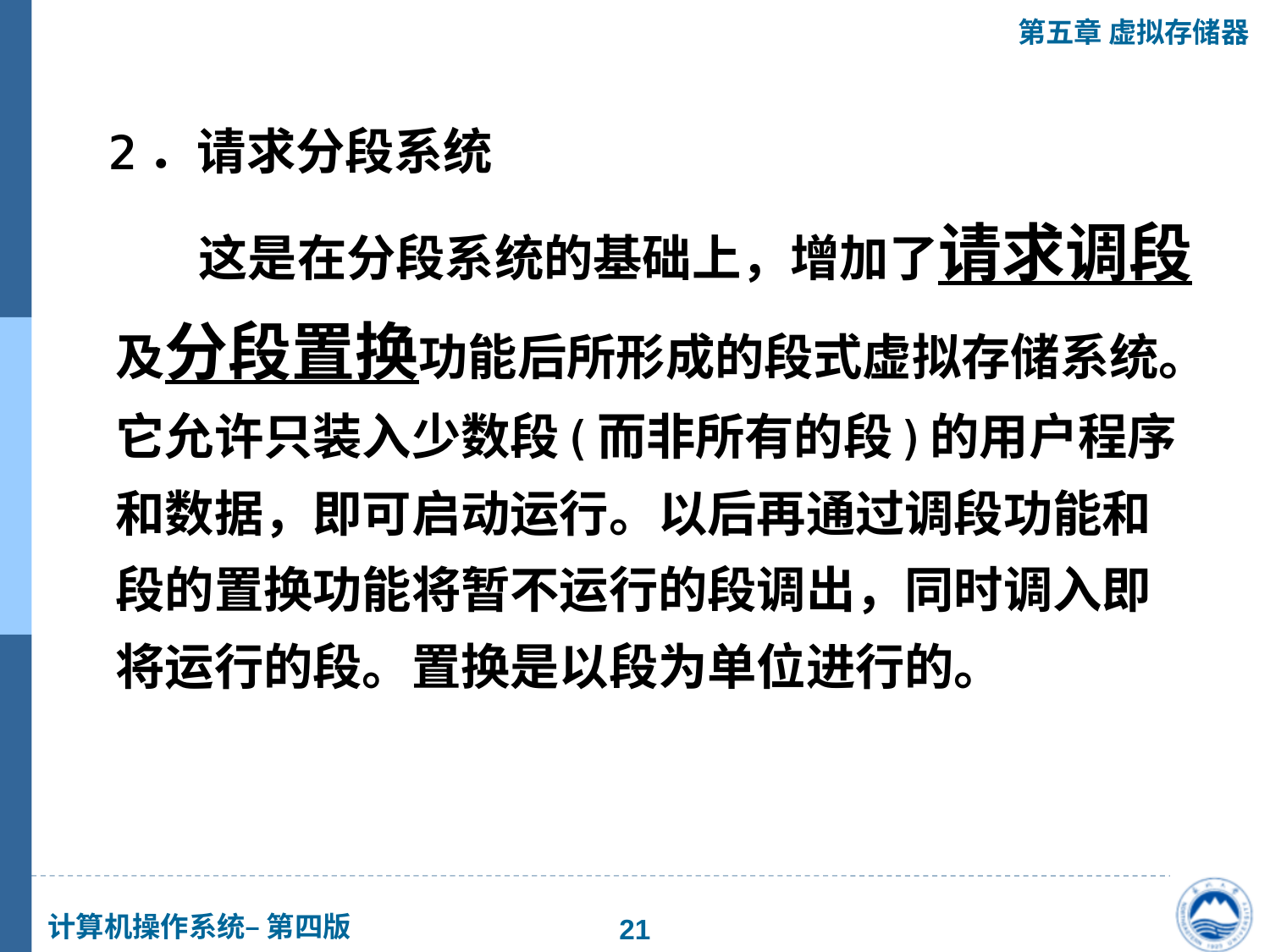

2．请求分段系统
　　  这是在分段系统的基础上，增加了请求调段及分段置换功能后所形成的段式虚拟存储系统。它允许只装入少数段(而非所有的段)的用户程序和数据，即可启动运行。以后再通过调段功能和段的置换功能将暂不运行的段调出，同时调入即将运行的段。置换是以段为单位进行的。